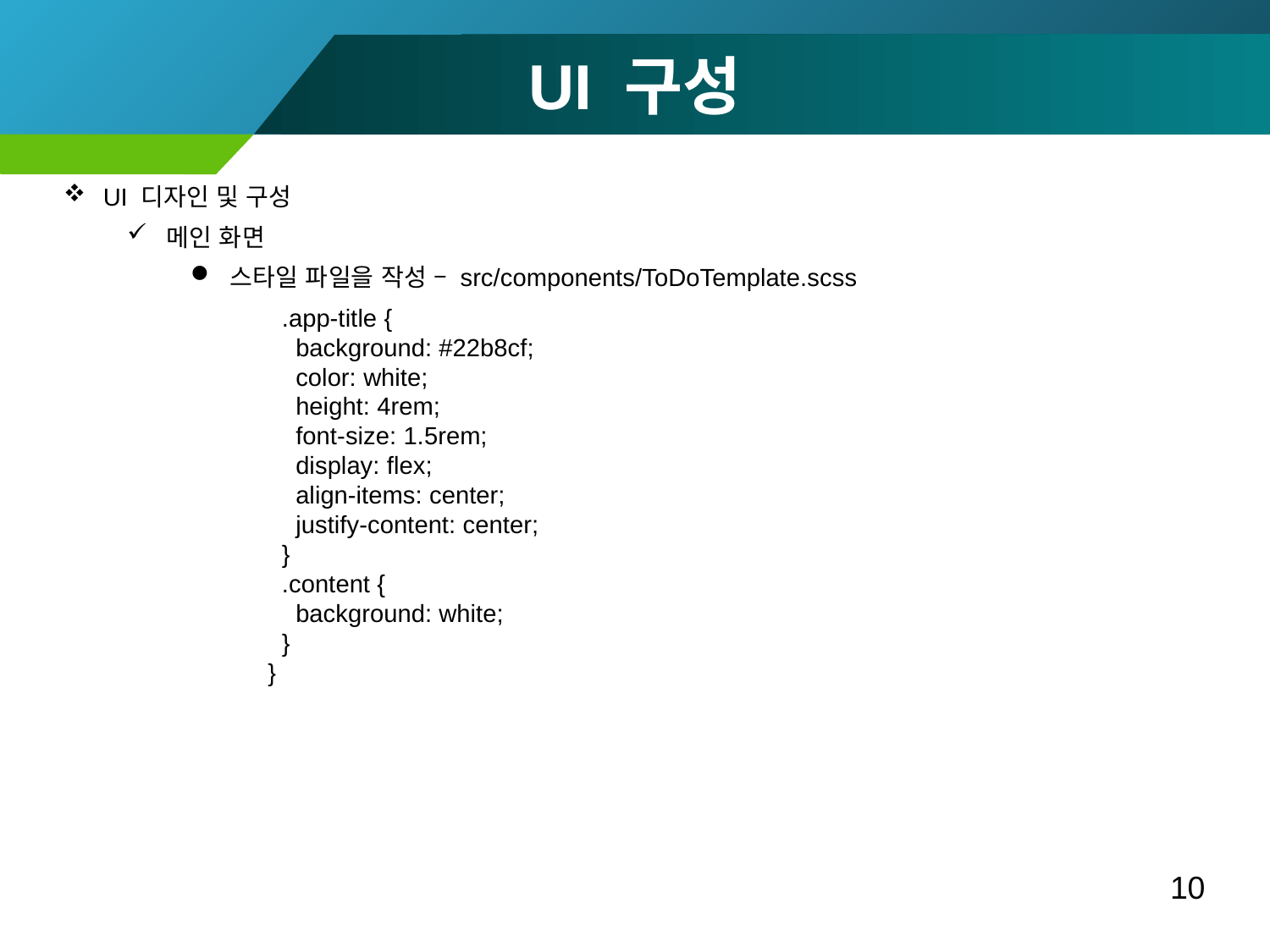

UI 구성
UI 디자인 및 구성
메인 화면
스타일 파일을 작성 – src/components/ToDoTemplate.scss
    .app-title {
      background: #22b8cf;
      color: white;
      height: 4rem;
      font-size: 1.5rem;
      display: flex;
      align-items: center;
      justify-content: center;
    }
    .content {
      background: white;
    }
  }
10